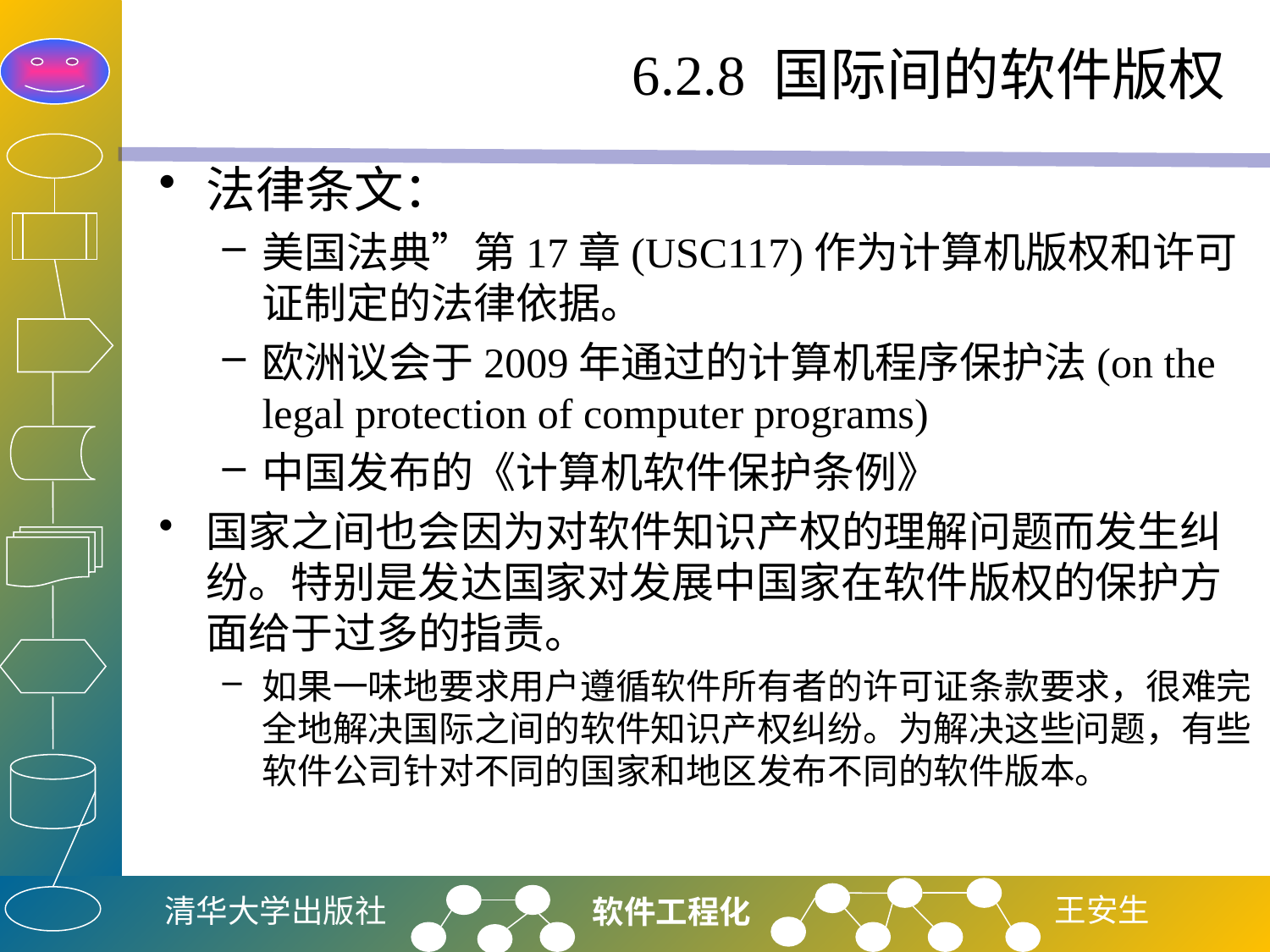

# 6.2.8 国际间的软件版权
法律条文：
美国法典”第17章(USC117)作为计算机版权和许可证制定的法律依据。
欧洲议会于2009年通过的计算机程序保护法(on the legal protection of computer programs)
中国发布的《计算机软件保护条例》
国家之间也会因为对软件知识产权的理解问题而发生纠纷。特别是发达国家对发展中国家在软件版权的保护方面给于过多的指责。
如果一味地要求用户遵循软件所有者的许可证条款要求，很难完全地解决国际之间的软件知识产权纠纷。为解决这些问题，有些软件公司针对不同的国家和地区发布不同的软件版本。